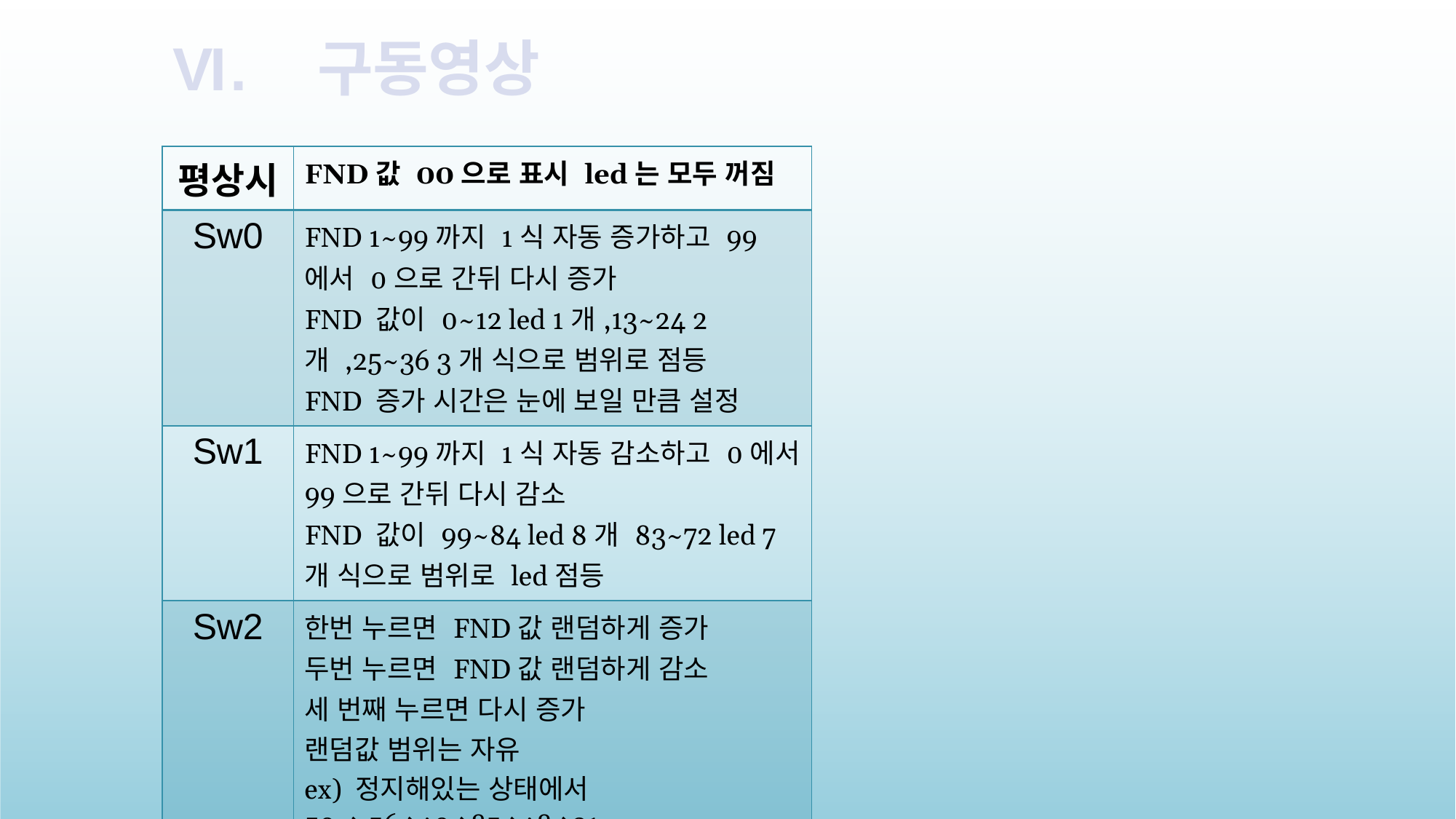

구동영상
| 평상시 | FND값 00으로 표시 led는 모두 꺼짐 |
| --- | --- |
| Sw0 | FND 1~99까지 1식 자동 증가하고 99에서 0으로 간뒤 다시 증가 FND 값이 0~12 led 1개,13~24 2개 ,25~36 3개 식으로 범위로 점등 FND 증가 시간은 눈에 보일 만큼 설정 |
| Sw1 | FND 1~99까지 1식 자동 감소하고 0에서 99으로 간뒤 다시 감소 FND 값이 99~84 led 8개 83~72 led 7개 식으로 범위로 led점등 |
| Sw2 | 한번 누르면 FND값 랜덤하게 증가 두번 누르면 FND값 랜덤하게 감소 세 번째 누르면 다시 증가 랜덤값 범위는 자유 ex) 정지해있는 상태에서 50 → 56→40→85→48→21 |
| Sw3 | FND 정지하고 점등된 led 깜빡이 |